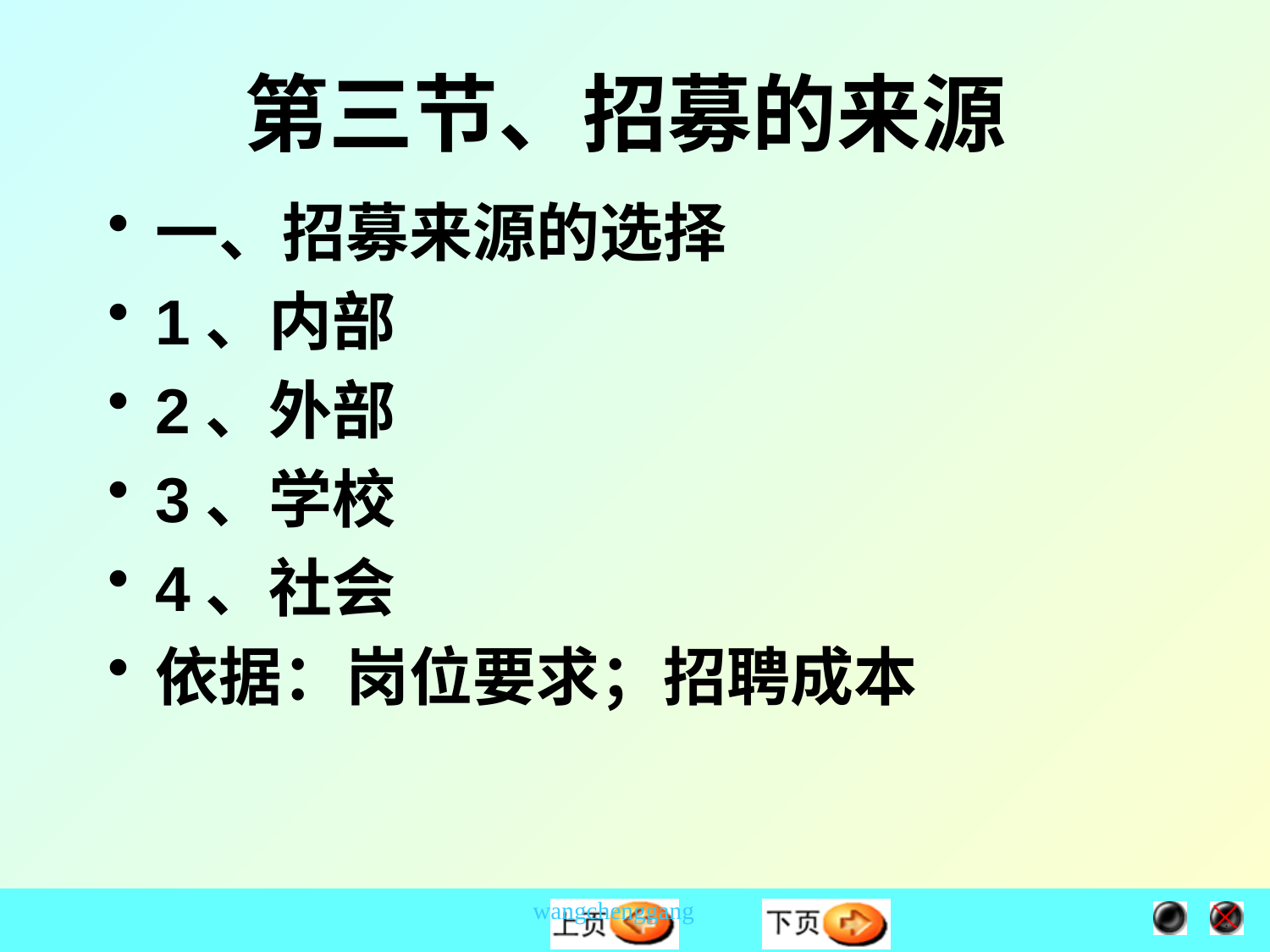

# 第三节、招募的来源
一、招募来源的选择
1、内部
2、外部
3、学校
4、社会
依据：岗位要求；招聘成本

wangchenggang